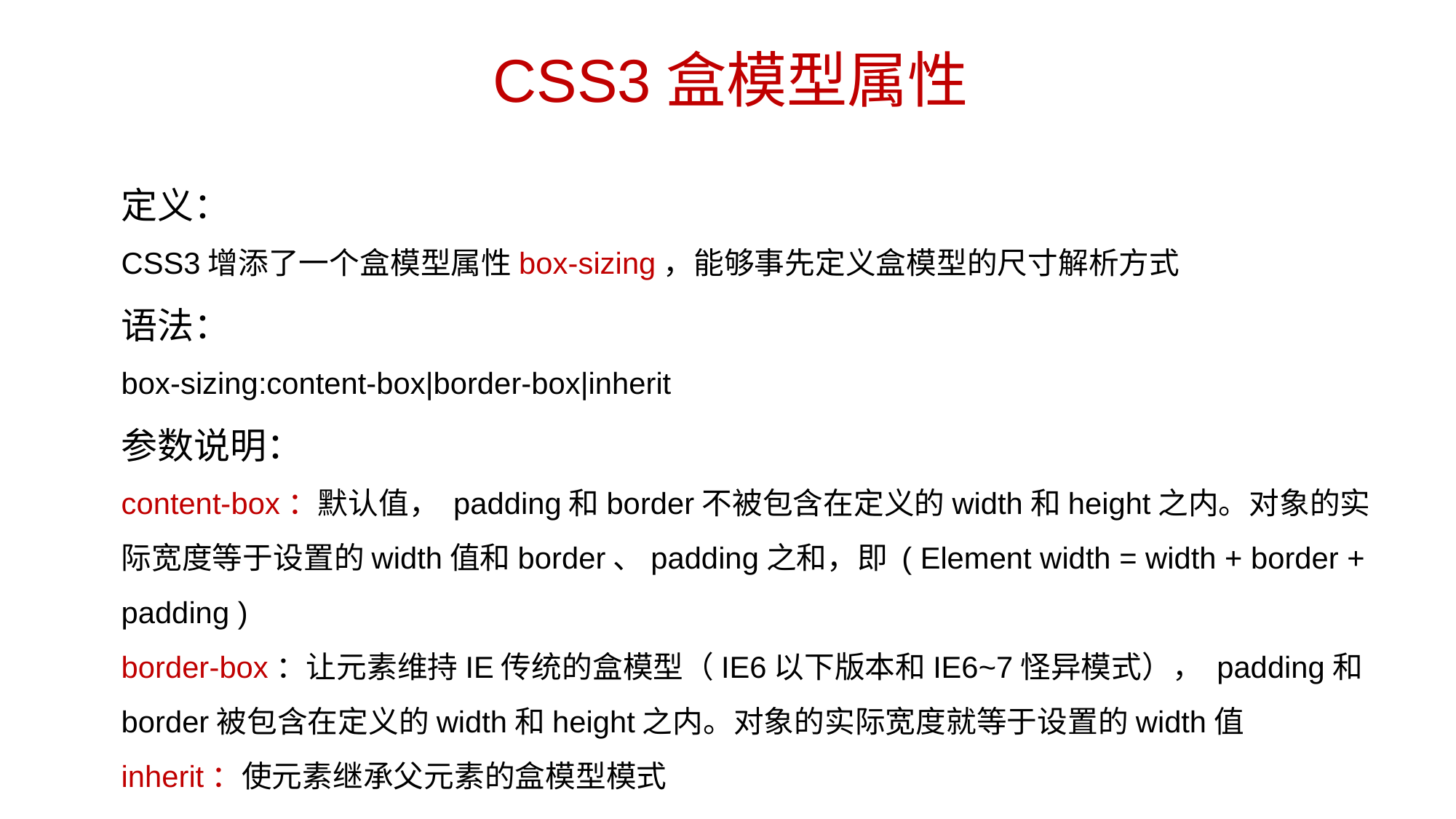

CSS3盒模型属性
定义：
CSS3增添了一个盒模型属性box-sizing，能够事先定义盒模型的尺寸解析方式
语法：
box-sizing:content-box|border-box|inherit
参数说明：
content-box：默认值， padding和border不被包含在定义的width和height之内。对象的实际宽度等于设置的width值和border、padding之和，即 ( Element width = width + border + padding )
border-box：让元素维持IE传统的盒模型（IE6以下版本和IE6~7怪异模式）， padding和border被包含在定义的width和height之内。对象的实际宽度就等于设置的width值
inherit：使元素继承父元素的盒模型模式